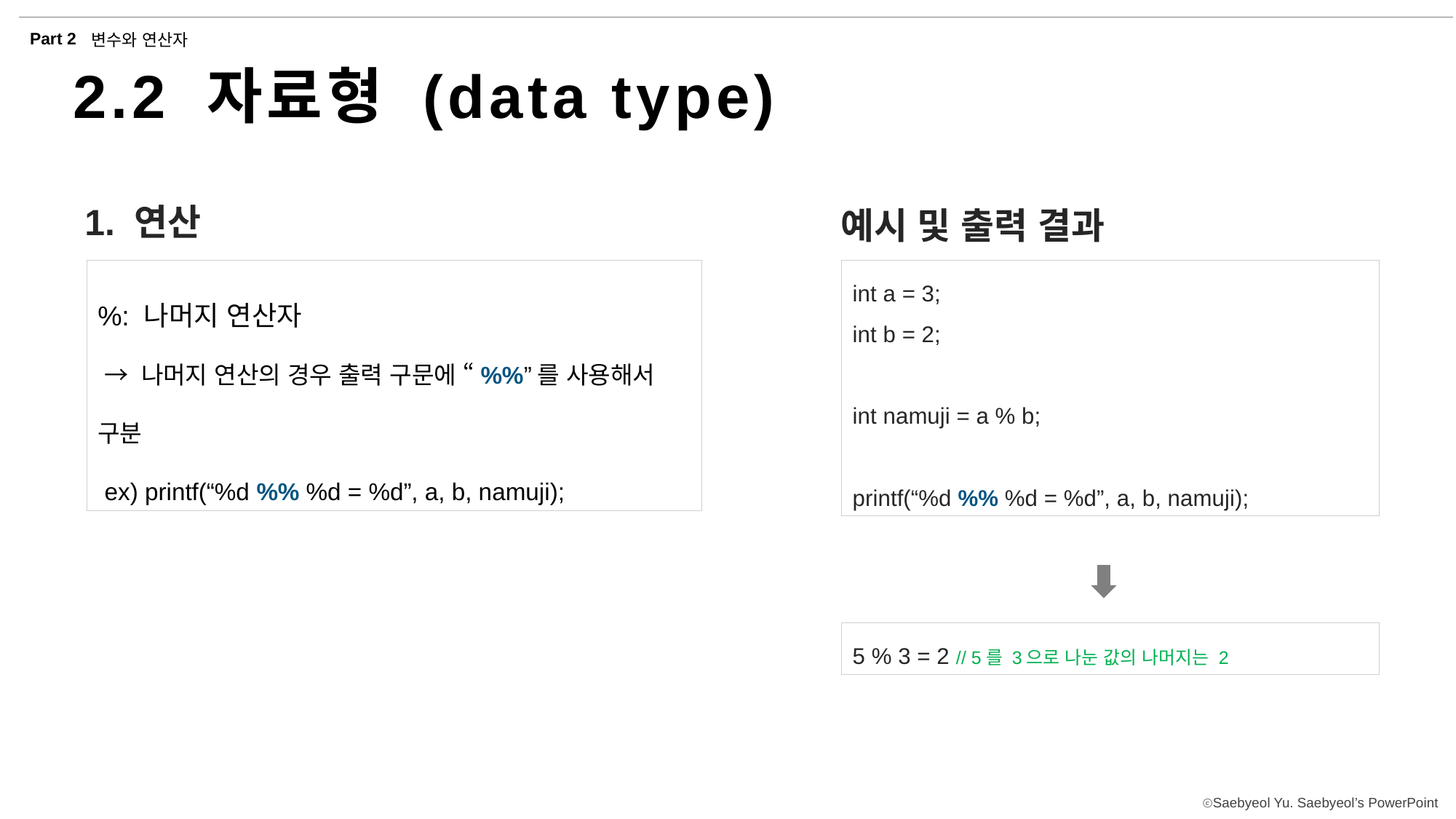

Part 2
변수와 연산자
2.2 자료형 (data type)
1. 연산
예시 및 출력 결과
%: 나머지 연산자
 → 나머지 연산의 경우 출력 구문에 “%%”를 사용해서 구분
 ex) printf(“%d %% %d = %d”, a, b, namuji);
int a = 3;
int b = 2;

int namuji = a % b;

printf(“%d %% %d = %d”, a, b, namuji);

5 % 3 = 2 // 5를 3으로 나눈 값의 나머지는 2